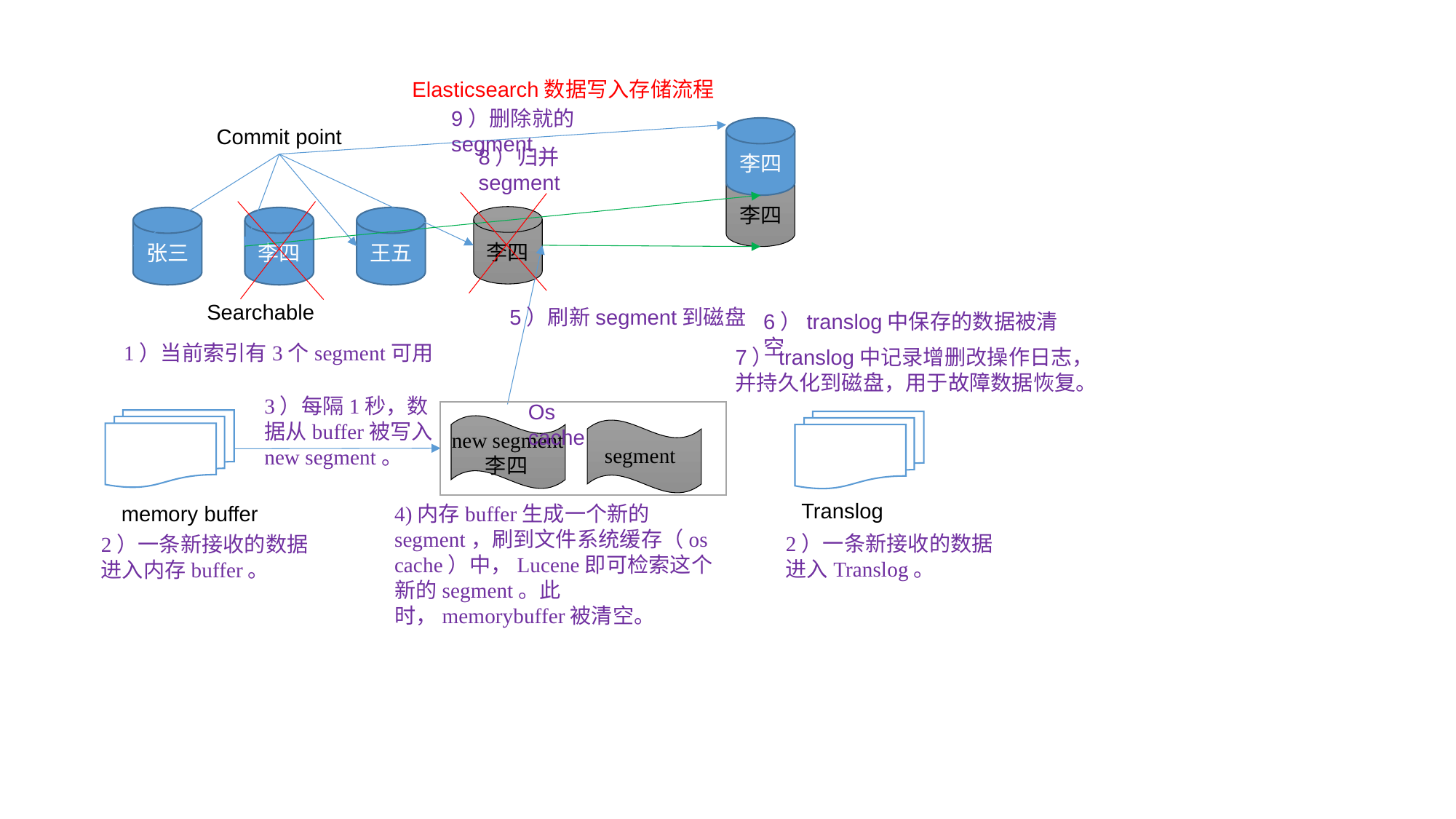

Elasticsearch数据写入存储流程
9）删除就的segment
Commit point
李四
8）归并segment
李四
李四
张三
李四
王五
Searchable
5）刷新segment到磁盘
6）translog中保存的数据被清空
1）当前索引有3个segment可用
7）translog中记录增删改操作日志，并持久化到磁盘，用于故障数据恢复。
3）每隔1秒，数据从buffer被写入new segment。
Os cache

new segment
      李四
segment
Translog
memory buffer
4)内存buffer生成一个新的segment，刷到文件系统缓存（os cache）中，Lucene即可检索这个新的segment。此时，memorybuffer被清空。
2）一条新接收的数据进入Translog。
2）一条新接收的数据进入内存buffer。